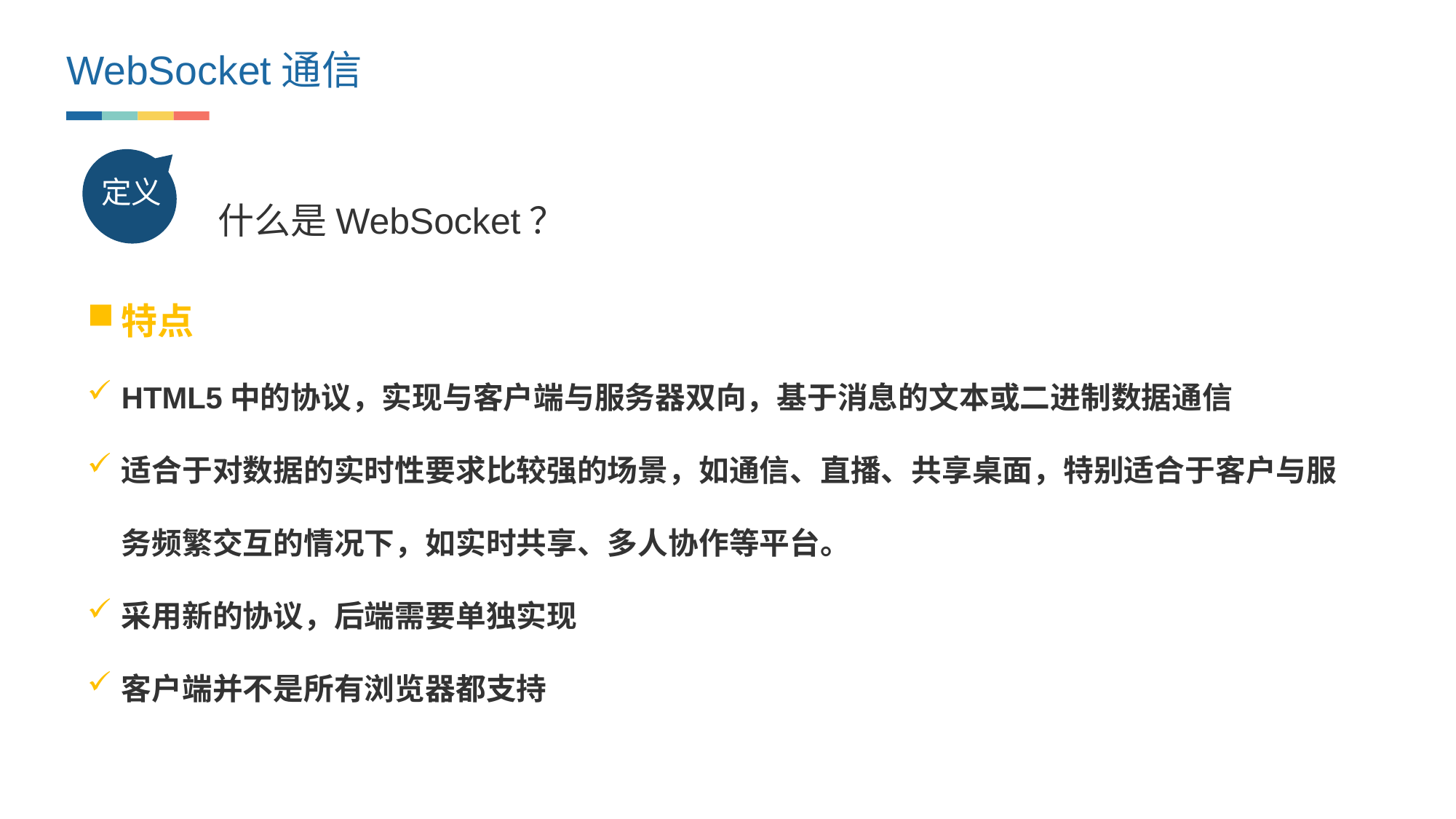

WebSocket通信

定义
什么是WebSocket？
特点
HTML5中的协议，实现与客户端与服务器双向，基于消息的文本或二进制数据通信
适合于对数据的实时性要求比较强的场景，如通信、直播、共享桌面，特别适合于客户与服务频繁交互的情况下，如实时共享、多人协作等平台。
采用新的协议，后端需要单独实现
客户端并不是所有浏览器都支持